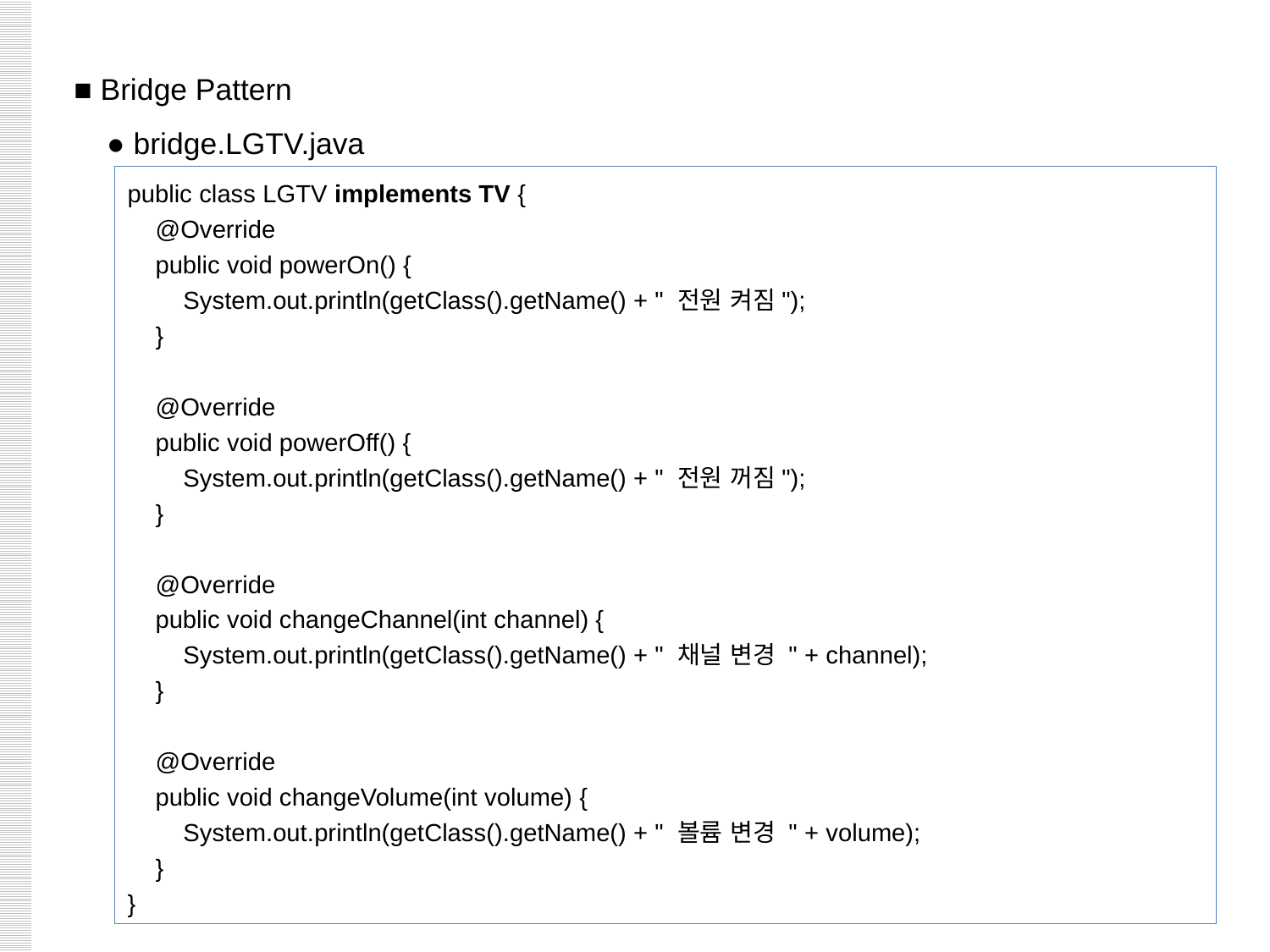

■ Bridge Pattern
    ● bridge.LGTV.java
public class LGTV implements TV {
    @Override
    public void powerOn() {
        System.out.println(getClass().getName() + " 전원 켜짐");
    }

    @Override
    public void powerOff() {
        System.out.println(getClass().getName() + " 전원 꺼짐");
    }

    @Override
    public void changeChannel(int channel) {
        System.out.println(getClass().getName() + " 채널 변경 " + channel);
    }

    @Override
    public void changeVolume(int volume) {
        System.out.println(getClass().getName() + " 볼륨 변경 " + volume);
    }
}